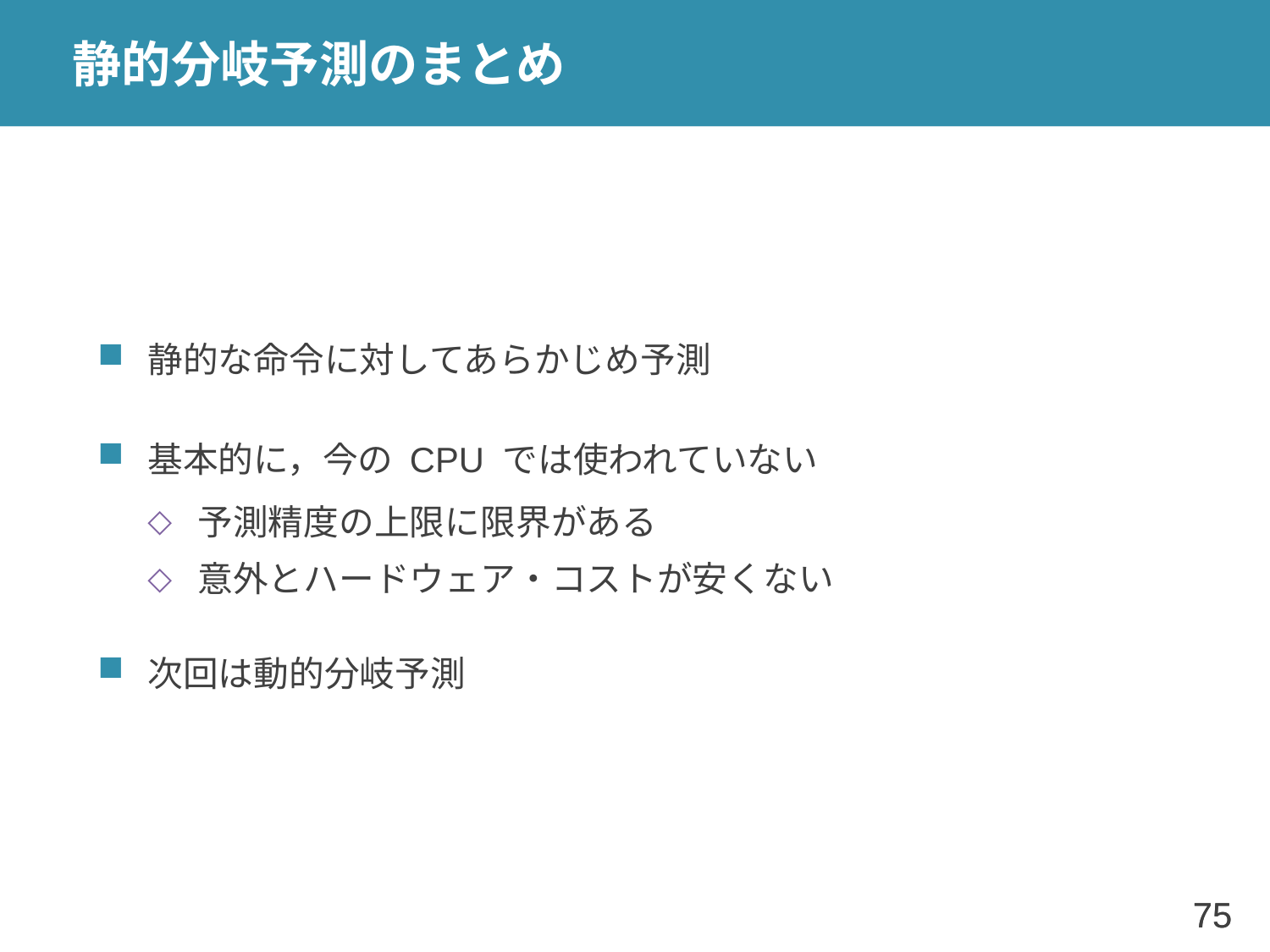

# 静的分岐予測のまとめ
静的な命令に対してあらかじめ予測
基本的に，今の CPU では使われていない
予測精度の上限に限界がある
意外とハードウェア・コストが安くない
次回は動的分岐予測